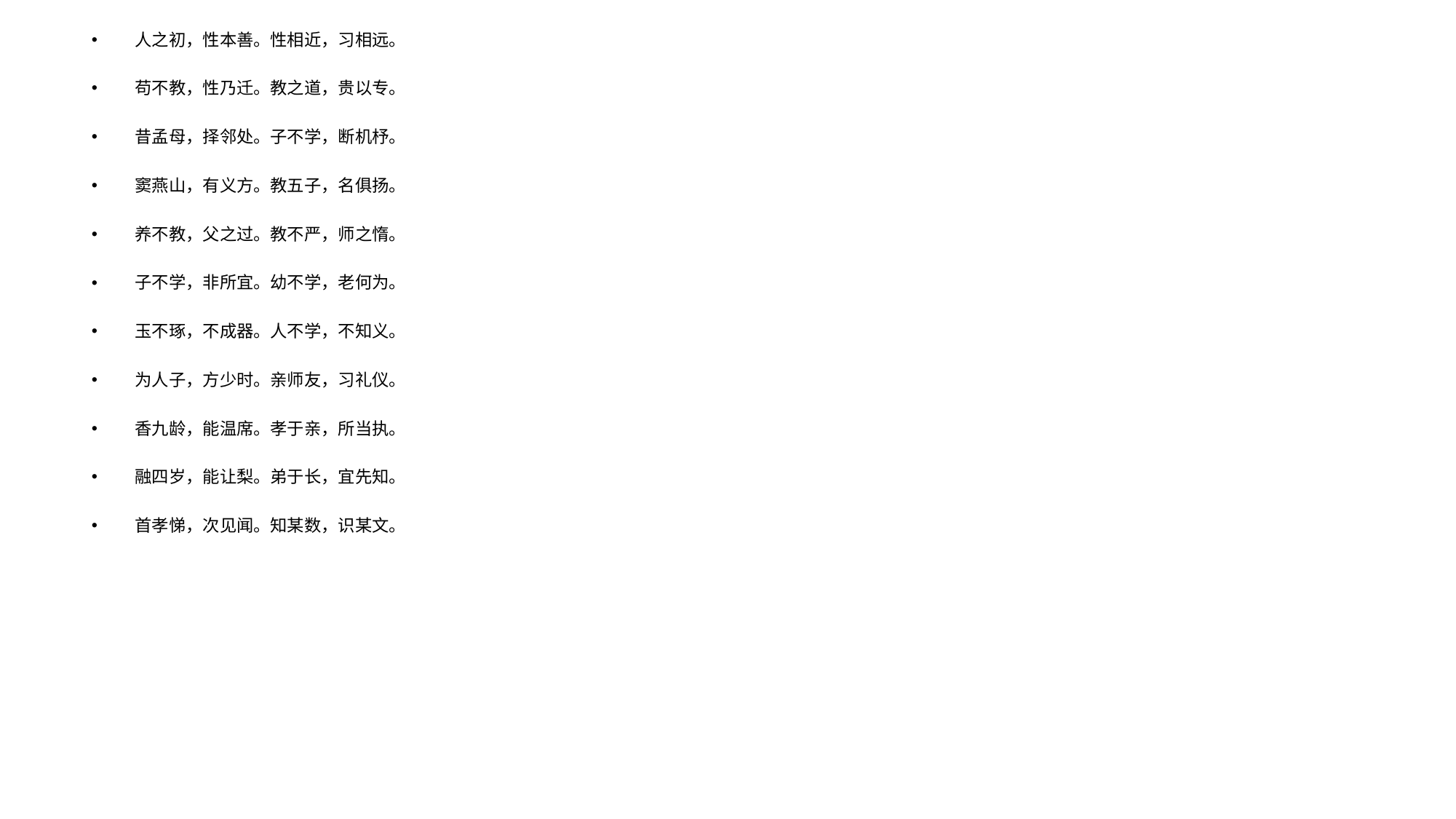

人之初，性本善。性相近，习相远。

苟不教，性乃迁。教之道，贵以专。

昔孟母，择邻处。子不学，断机杼。

窦燕山，有义方。教五子，名俱扬。

养不教，父之过。教不严，师之惰。

子不学，非所宜。幼不学，老何为。

玉不琢，不成器。人不学，不知义。

为人子，方少时。亲师友，习礼仪。

香九龄，能温席。孝于亲，所当执。

融四岁，能让梨。弟于长，宜先知。

首孝悌，次见闻。知某数，识某文。